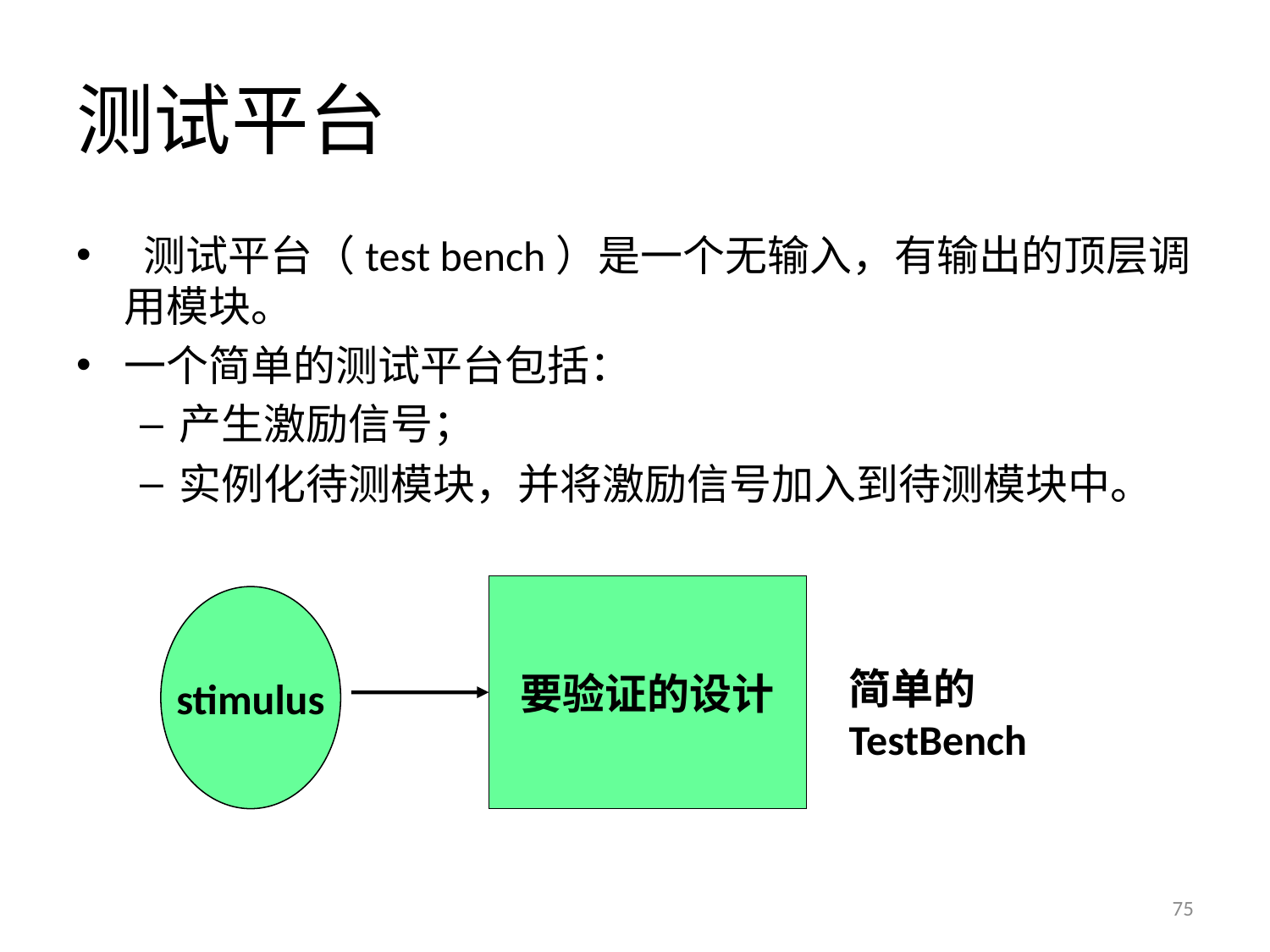

# 测试平台
 测试平台（test bench）是一个无输入，有输出的顶层调用模块。
一个简单的测试平台包括：
产生激励信号；
实例化待测模块，并将激励信号加入到待测模块中。

要验证的设计
stimulus

简单的TestBench
75